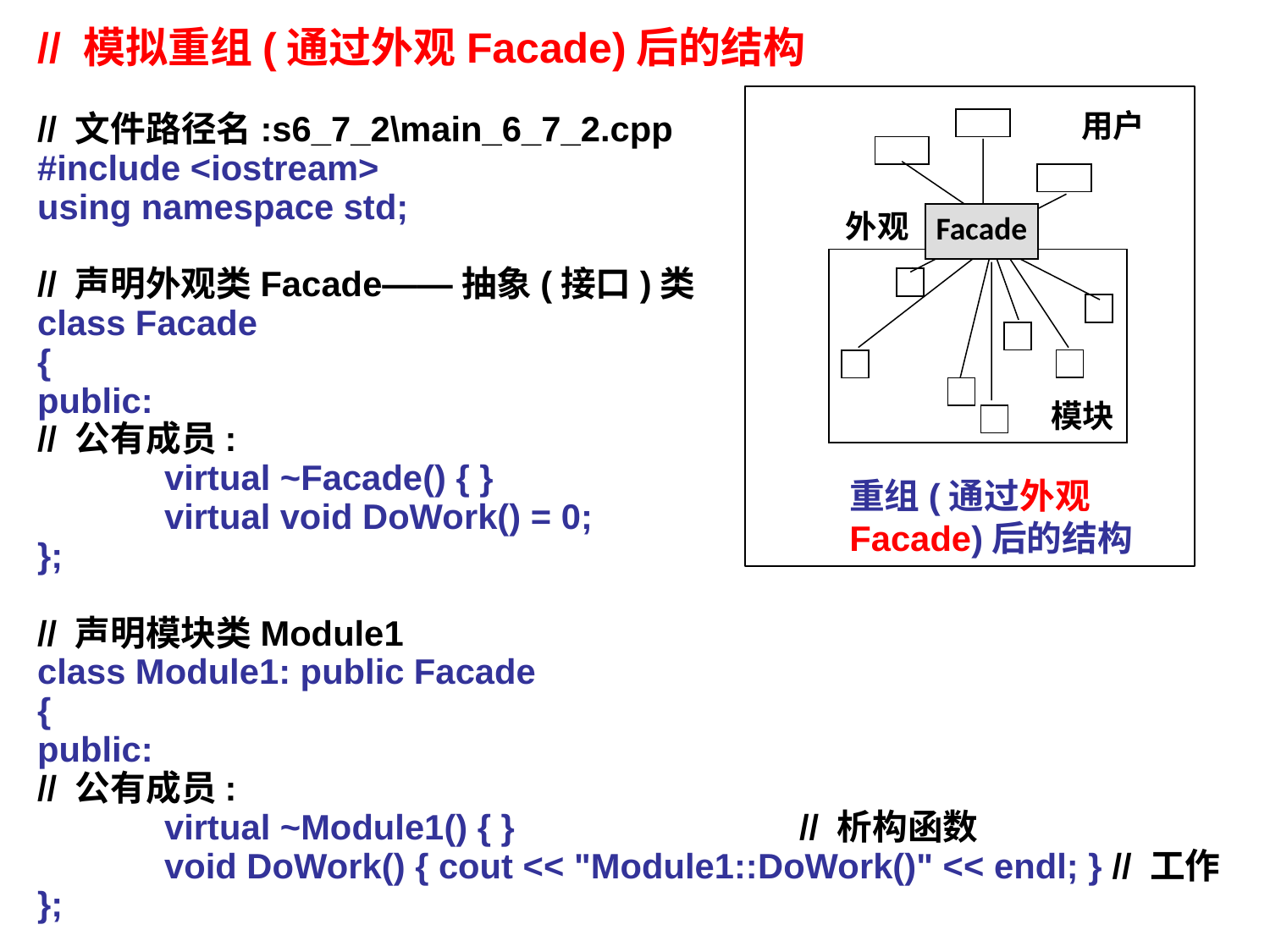

// 模拟重组(通过外观Facade)后的结构

// 文件路径名:s6_7_2\main_6_7_2.cpp
#include <iostream>               			// 编译预处理命令
using namespace std;				// 使用命名空间std

// 声明外观类Facade——抽象(接口)类
class Facade
{
public:
// 公有成员:
	virtual ~Facade() { }			// 析构函数
	virtual void DoWork() = 0;		// 工作
};

// 声明模块类Module1
class Module1: public Facade
{
public:
// 公有成员:
	virtual ~Module1() { }			// 析构函数
	void DoWork() { cout << "Module1::DoWork()" << endl; } // 工作
};

用户

Facade

外观
模块
重组(通过外观Facade)后的结构